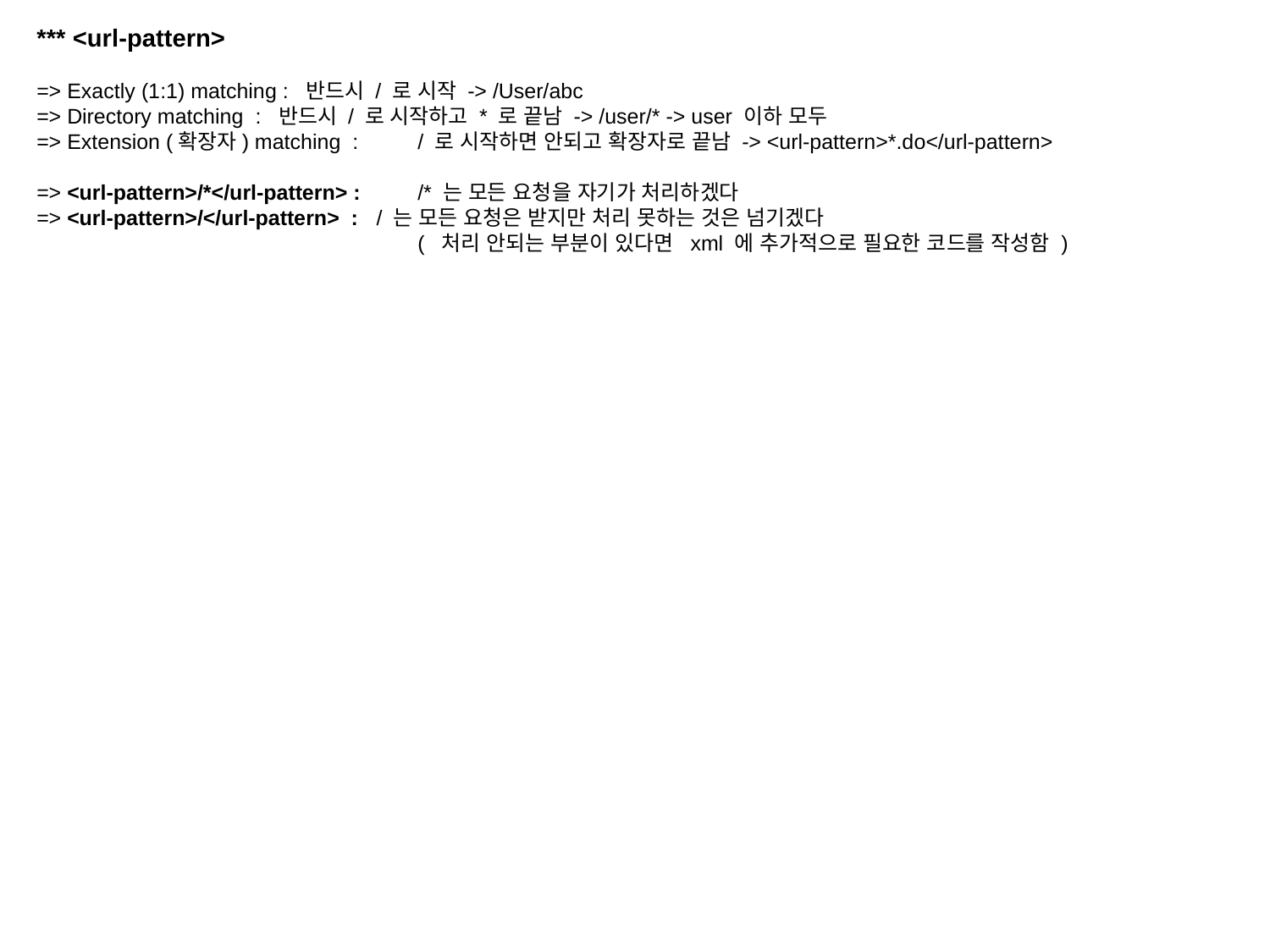

*** <url-pattern>
=> Exactly (1:1) matching :  반드시 / 로 시작 -> /User/abc
=> Directory matching  :  반드시 / 로 시작하고 * 로 끝남 -> /user/* -> user 이하 모두
=> Extension (확장자) matching  : 	/ 로 시작하면 안되고 확장자로 끝남 -> <url-pattern>*.do</url-pattern>

=> <url-pattern>/*</url-pattern> :  	/* 는 모든 요청을 자기가 처리하겠다
=> <url-pattern>/</url-pattern>  :   / 는 모든 요청은 받지만 처리 못하는 것은 넘기겠다
			(  처리 안되는 부분이 있다면  xml 에 추가적으로 필요한 코드를 작성함 )